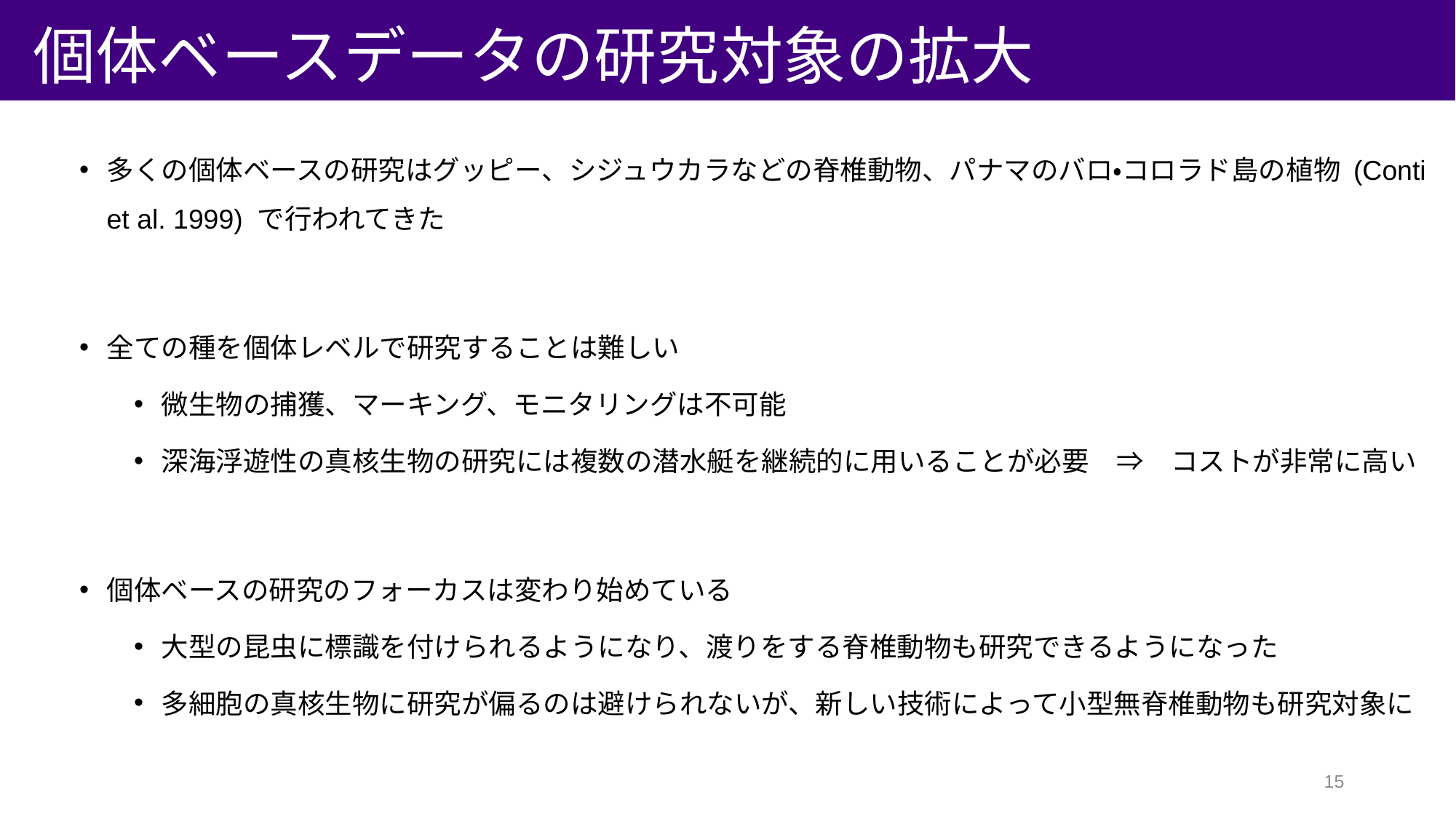

# 個体ベースデータの研究対象の拡大
多くの個体ベースの研究はグッピー、シジュウカラなどの脊椎動物、パナマのバロ・コロラド島の植物 (Conti et al. 1999) で行われてきた

全ての種を個体レベルで研究することは難しい
微生物の捕獲、マーキング、モニタリングは不可能
深海浮遊性の真核生物の研究には複数の潜水艇を継続的に用いることが必要　⇒　コストが非常に高い

個体ベースの研究のフォーカスは変わり始めている
大型の昆虫に標識を付けられるようになり、渡りをする脊椎動物も研究できるようになった
多細胞の真核生物に研究が偏るのは避けられないが、新しい技術によって小型無脊椎動物も研究対象に
15